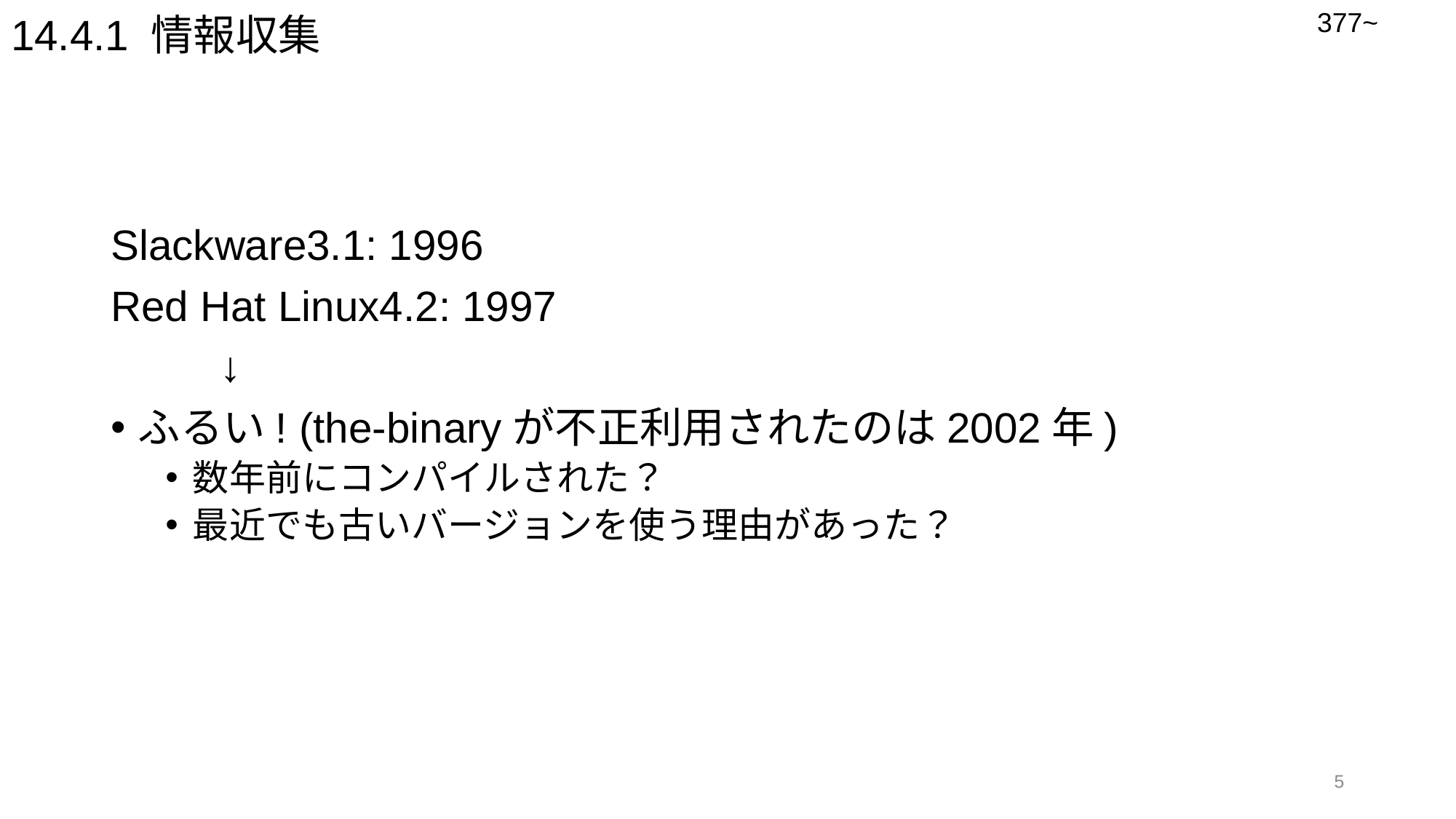

# 14.4.1 情報収集
377~
Slackware3.1: 1996
Red Hat Linux4.2: 1997
	↓
ふるい! (the-binaryが不正利用されたのは2002年)
数年前にコンパイルされた？
最近でも古いバージョンを使う理由があった？

5